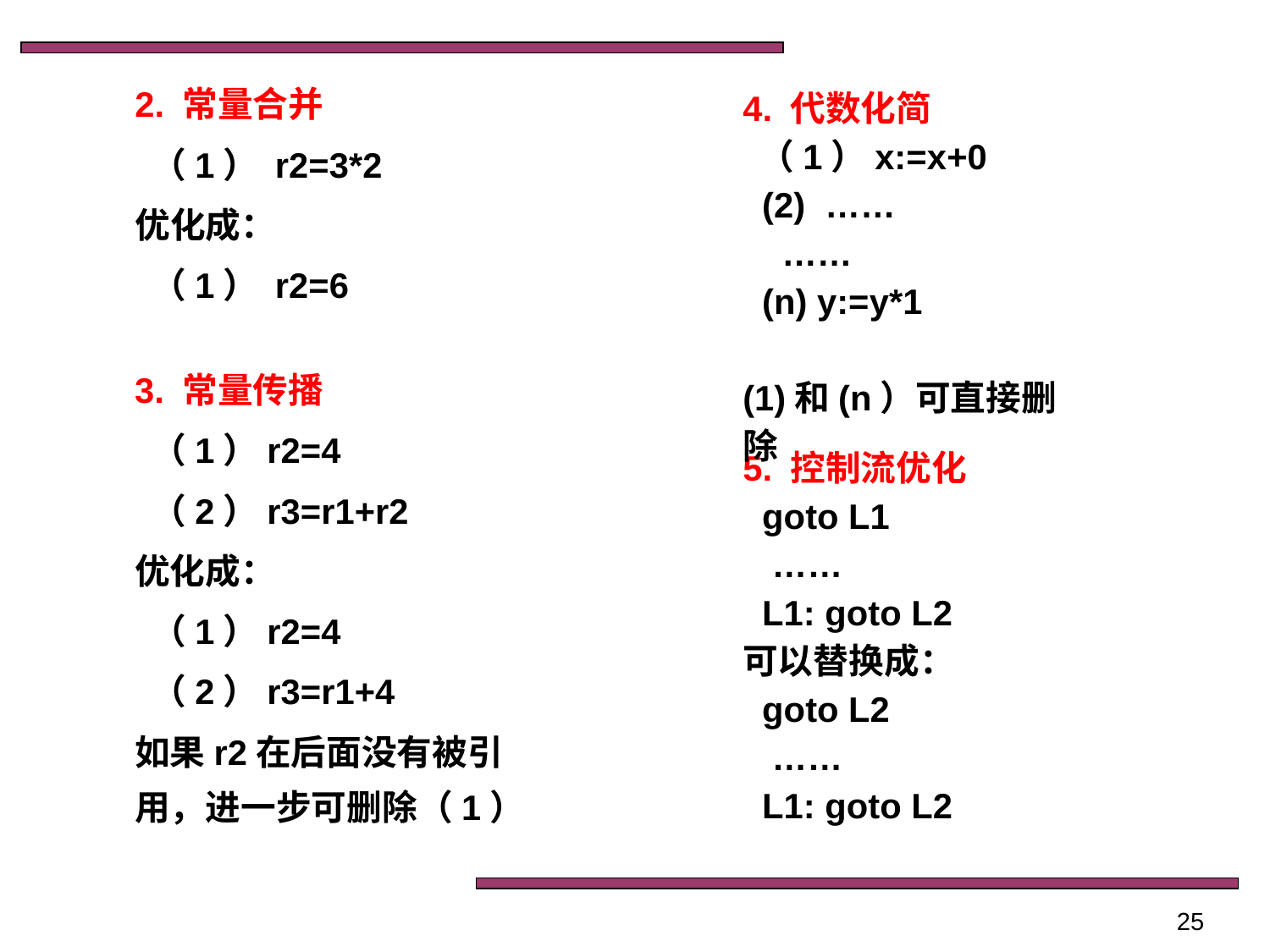

2. 常量合并
 （1） r2=3*2
优化成：
 （1） r2=6
4. 代数化简
 （1）x:=x+0
  (2)  ……
    ……
  (n) y:=y*1

(1)和(n）可直接删除
3. 常量传播
 （1）r2=4
 （2）r3=r1+r2
优化成：
 （1）r2=4
 （2）r3=r1+4
如果r2在后面没有被引用，进一步可删除（1）
5. 控制流优化
  goto L1
   ……
  L1: goto L2
可以替换成：
  goto L2
   ……
  L1: goto L2
25